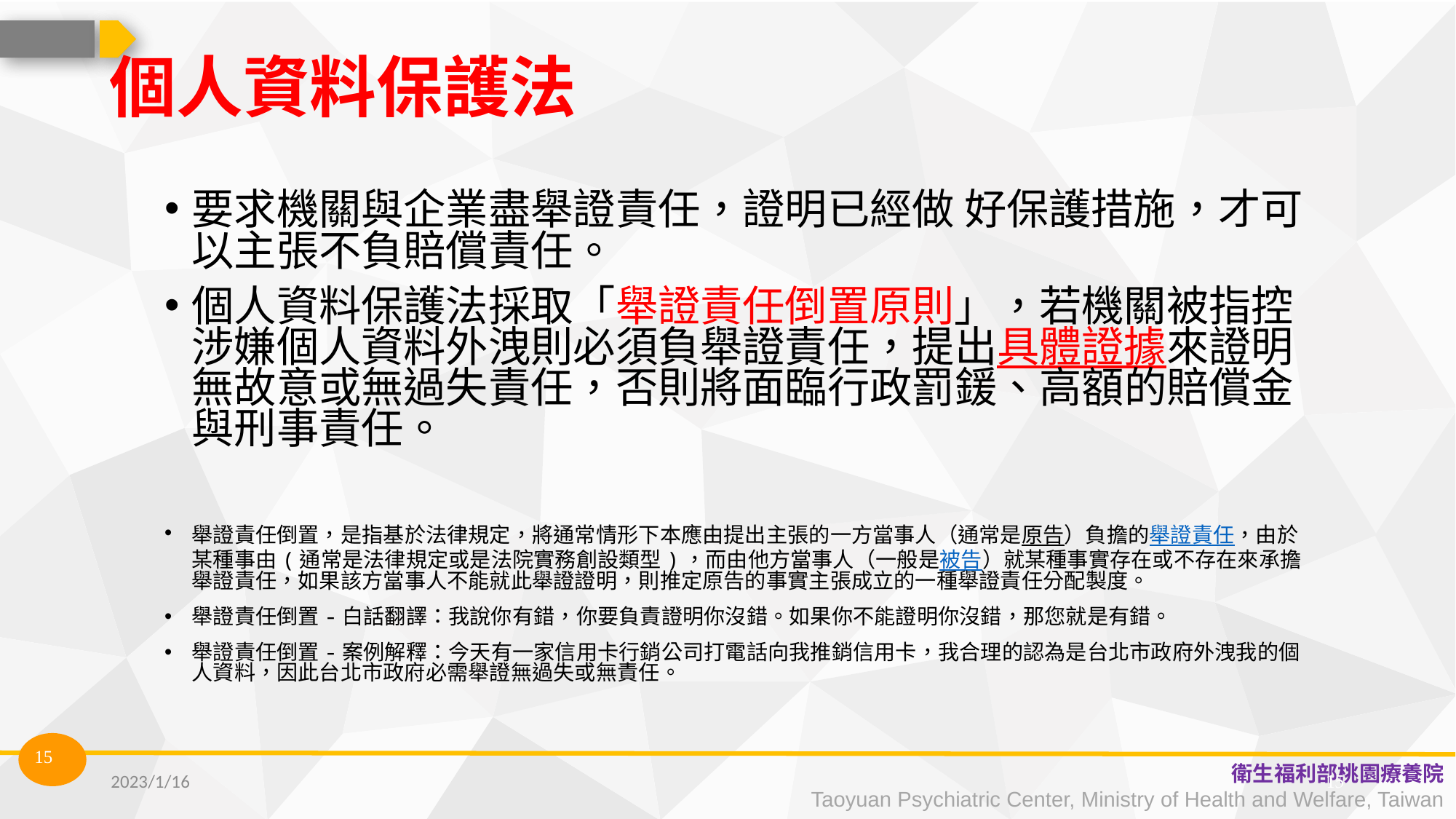

個人資料保護法
要求機關與企業盡舉證責任，證明已經做 好保護措施，才可以主張不負賠償責任。
個人資料保護法採取「舉證責任倒置原則」，若機關被指控涉嫌個人資料外洩則必須負舉證責任，提出具體證據來證明無故意或無過失責任，否則將面臨行政罰鍰、高額的賠償金與刑事責任。

舉證責任倒置，是指基於法律規定，將通常情形下本應由提出主張的一方當事人（通常是原告）負擔的舉證責任，由於某種事由(通常是法律規定或是法院實務創設類型)，而由他方當事人（一般是被告）就某種事實存在或不存在來承擔舉證責任，如果該方當事人不能就此舉證證明，則推定原告的事實主張成立的一種舉證責任分配製度。
舉證責任倒置-白話翻譯：我說你有錯，你要負責證明你沒錯。如果你不能證明你沒錯，那您就是有錯。
舉證責任倒置-案例解釋：今天有一家信用卡行銷公司打電話向我推銷信用卡，我合理的認為是台北市政府外洩我的個人資料，因此台北市政府必需舉證無過失或無責任。

2023/1/16
15